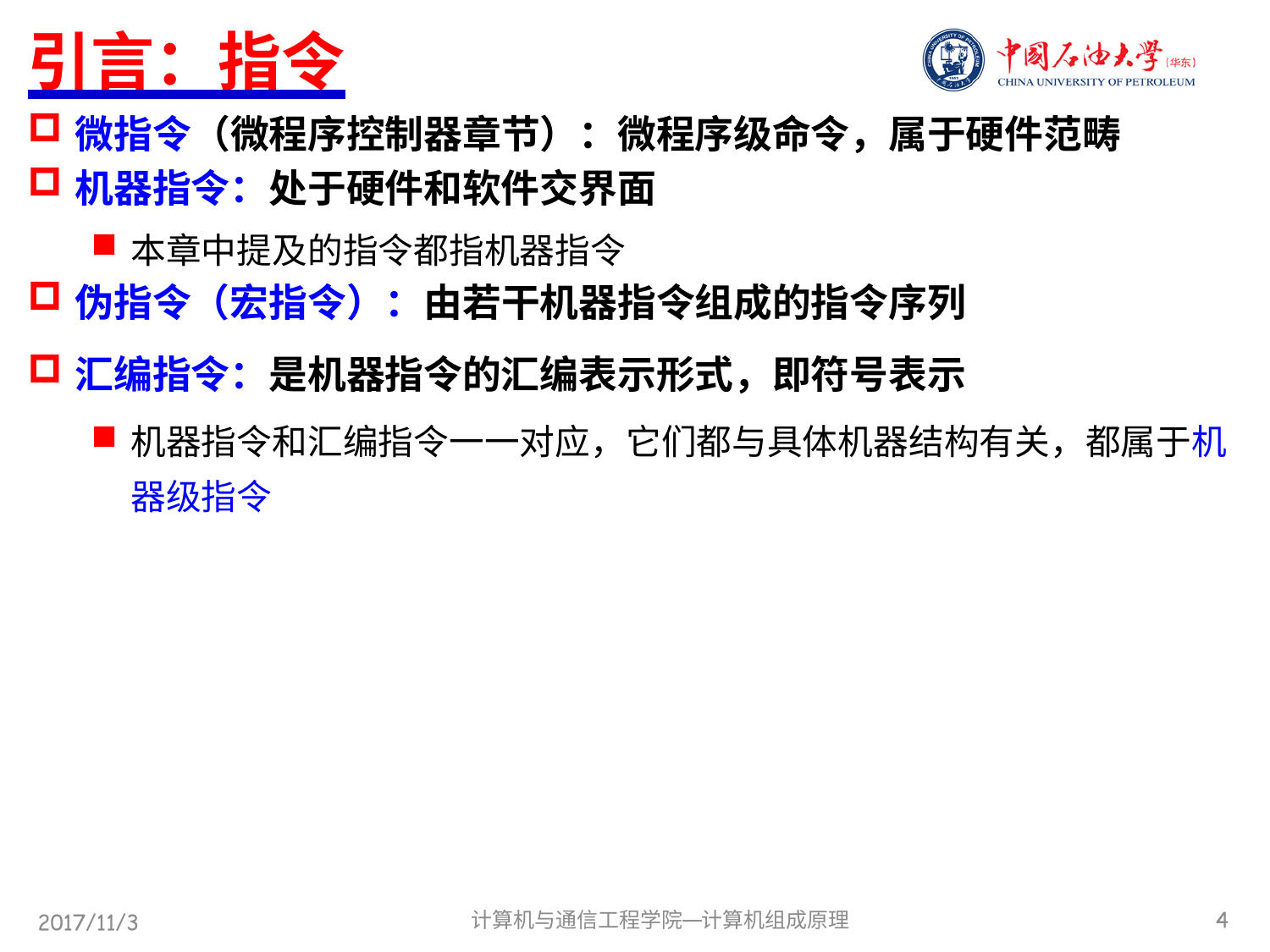

# 引言：指令
微指令（微程序控制器章节）：微程序级命令，属于硬件范畴
机器指令：处于硬件和软件交界面
本章中提及的指令都指机器指令
伪指令（宏指令）：由若干机器指令组成的指令序列
汇编指令：是机器指令的汇编表示形式，即符号表示
机器指令和汇编指令一一对应，它们都与具体机器结构有关，都属于机器级指令

计算机与通信工程学院—计算机组成原理
4
2017/11/3